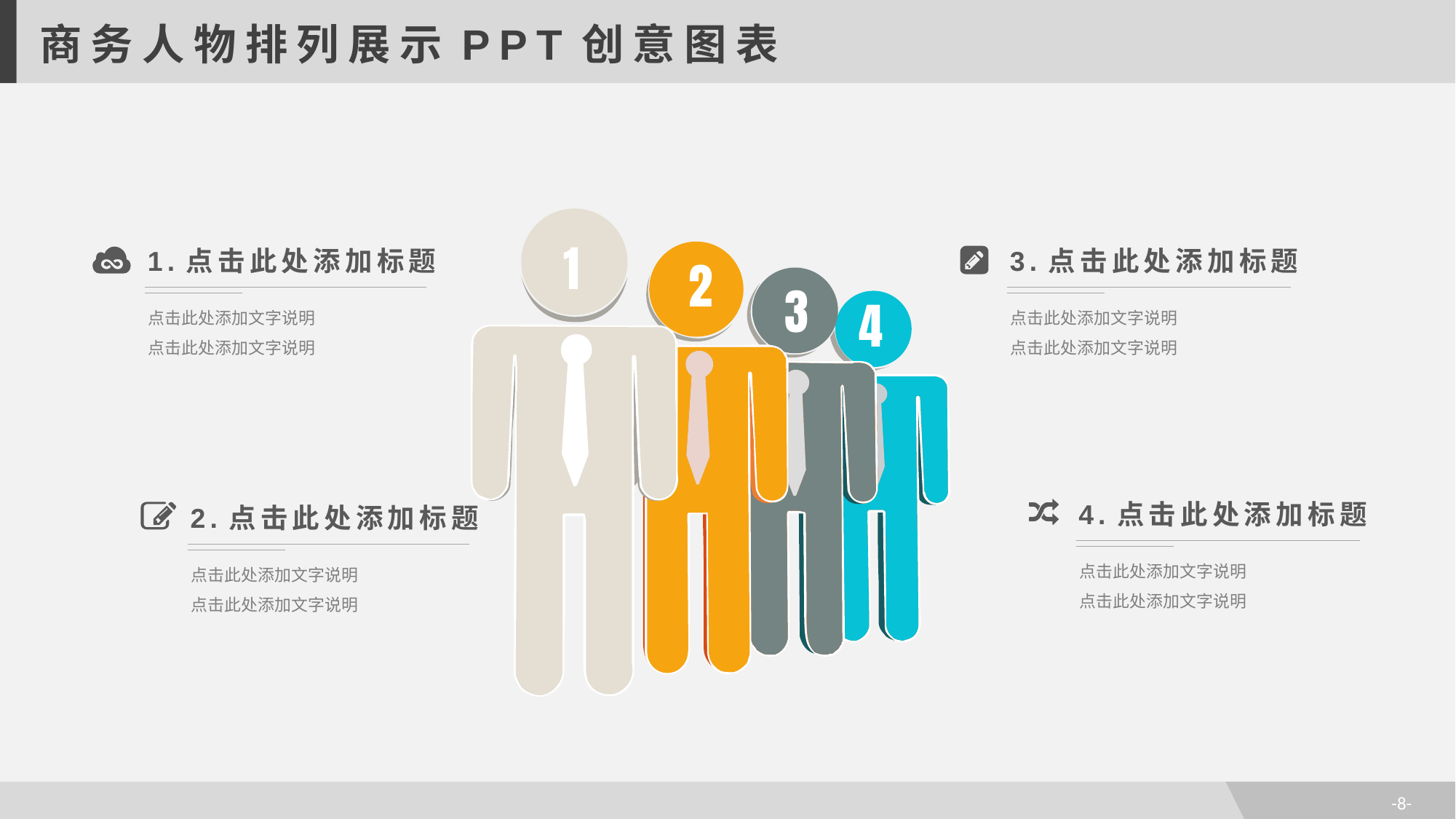

商务人物排列展示PPT创意图表

1
1.点击此处添加标题

点击此处添加文字说明
点击此处添加文字说明
3.点击此处添加标题

点击此处添加文字说明
点击此处添加文字说明
2
3
4
4.点击此处添加标题

点击此处添加文字说明
点击此处添加文字说明
2.点击此处添加标题

点击此处添加文字说明
点击此处添加文字说明
-8-